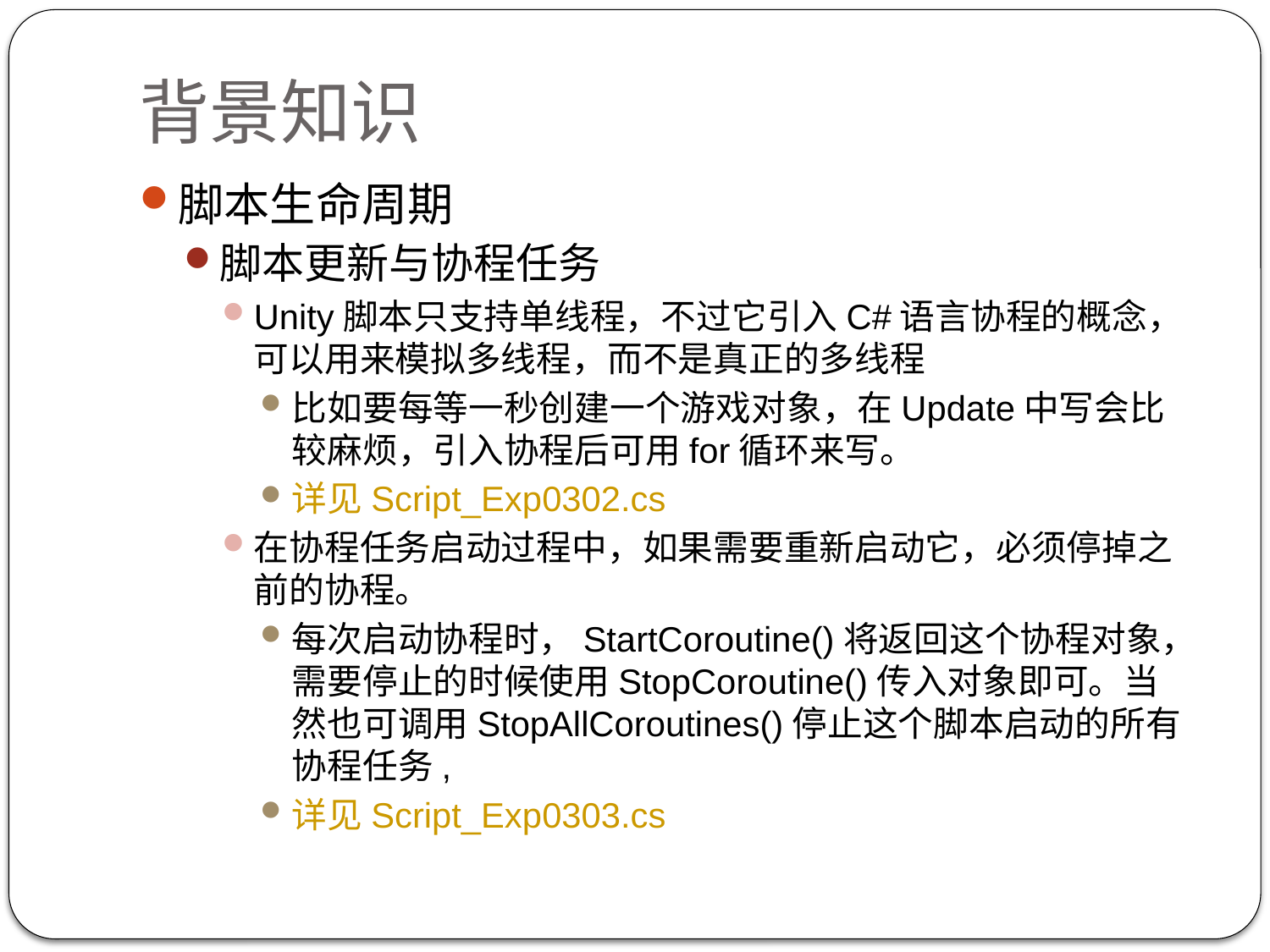

# 背景知识
脚本生命周期
脚本更新与协程任务
Unity脚本只支持单线程，不过它引入C#语言协程的概念，可以用来模拟多线程，而不是真正的多线程
比如要每等一秒创建一个游戏对象，在Update中写会比较麻烦，引入协程后可用for循环来写。
详见Script_Exp0302.cs
在协程任务启动过程中，如果需要重新启动它，必须停掉之前的协程。
每次启动协程时，StartCoroutine()将返回这个协程对象，需要停止的时候使用StopCoroutine()传入对象即可。当然也可调用StopAllCoroutines()停止这个脚本启动的所有协程任务,
详见Script_Exp0303.cs